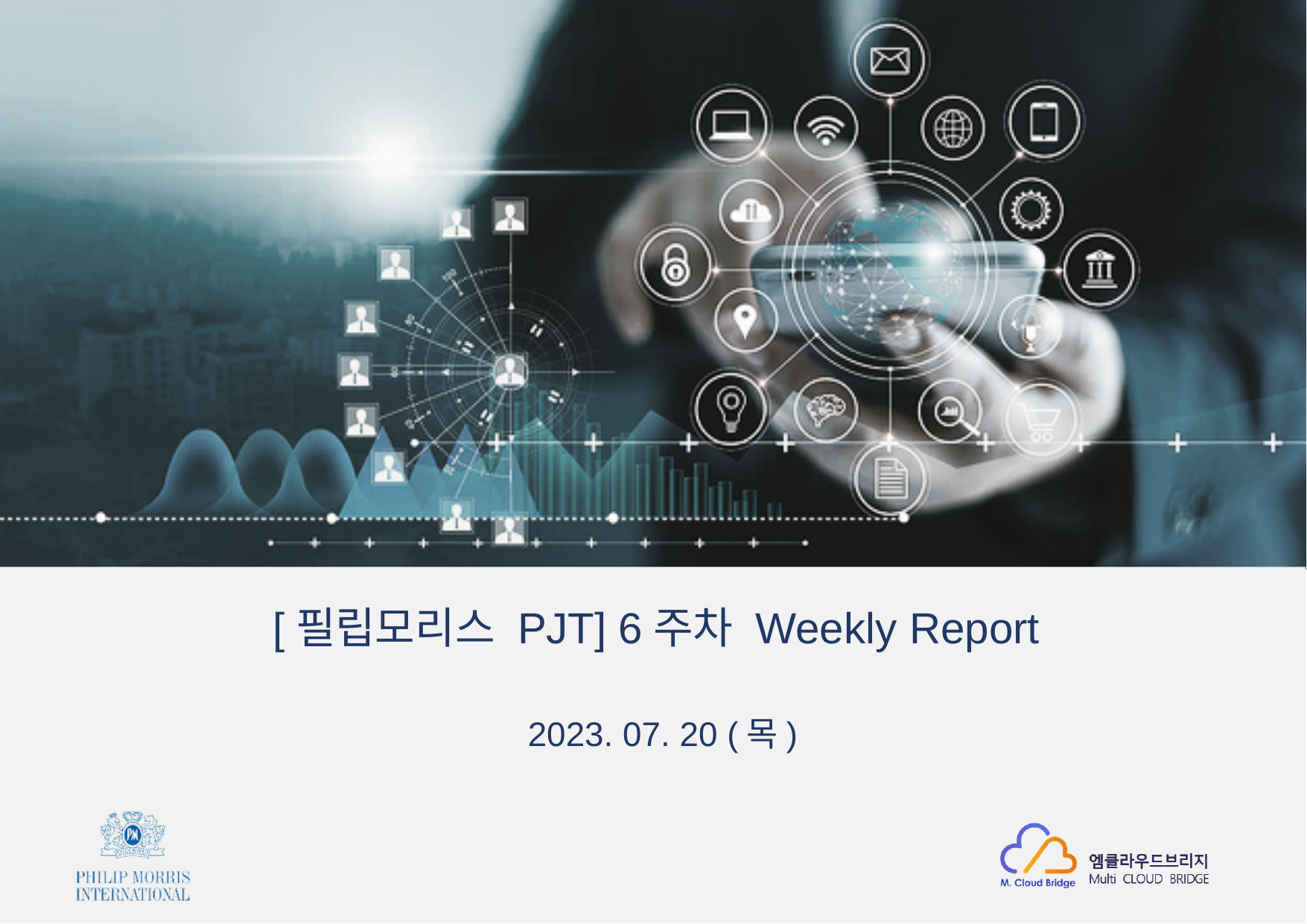

[필립모리스 PJT] 6주차 Weekly Report
2023. 07. 20 (목)